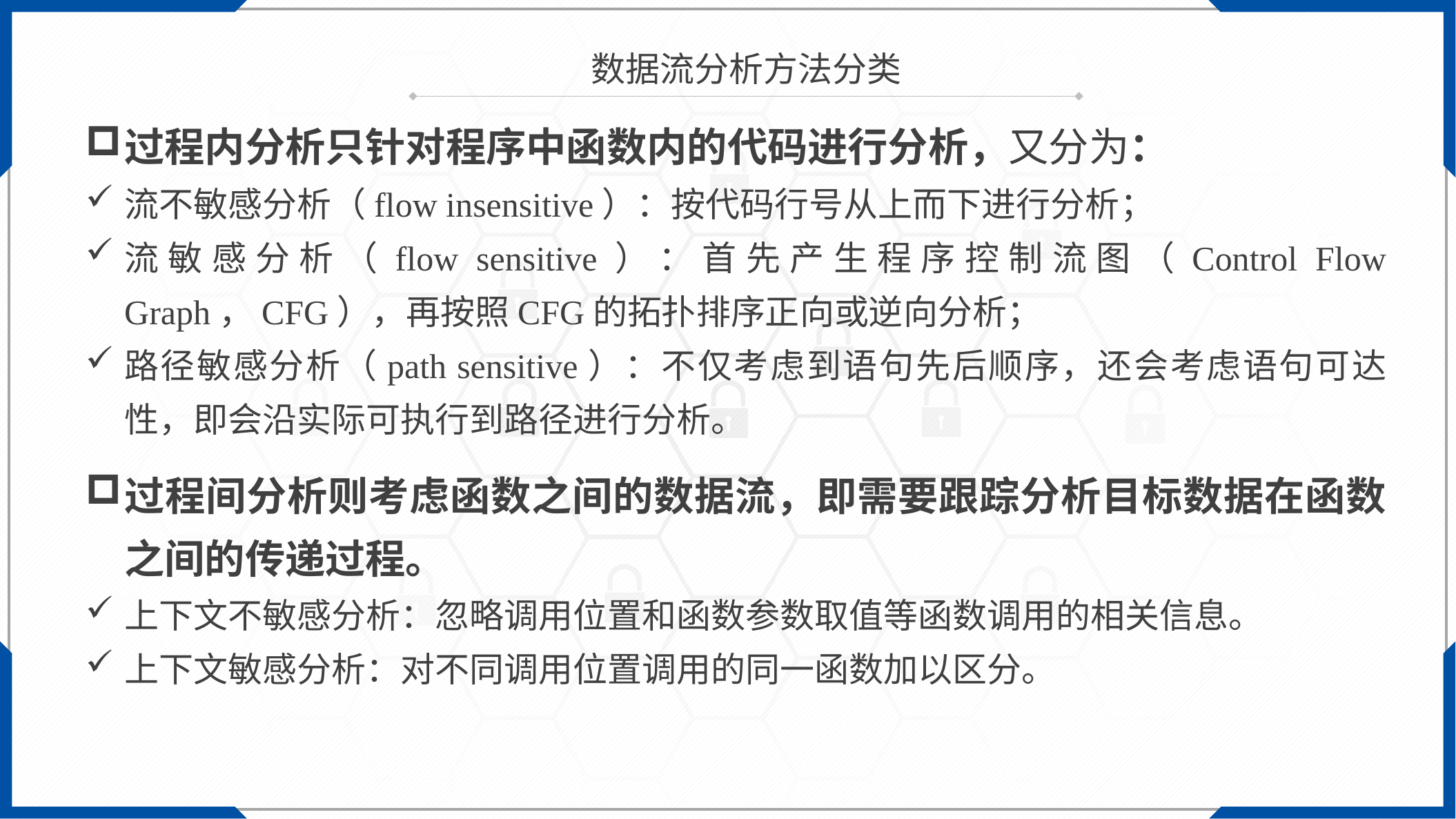

数据流分析方法分类
过程内分析只针对程序中函数内的代码进行分析，又分为：
流不敏感分析（flow insensitive）：按代码行号从上而下进行分析；
流敏感分析（flow sensitive）：首先产生程序控制流图（Control Flow Graph，CFG），再按照CFG的拓扑排序正向或逆向分析；
路径敏感分析（path sensitive）：不仅考虑到语句先后顺序，还会考虑语句可达性，即会沿实际可执行到路径进行分析。
过程间分析则考虑函数之间的数据流，即需要跟踪分析目标数据在函数之间的传递过程。
上下文不敏感分析：忽略调用位置和函数参数取值等函数调用的相关信息。
上下文敏感分析：对不同调用位置调用的同一函数加以区分。